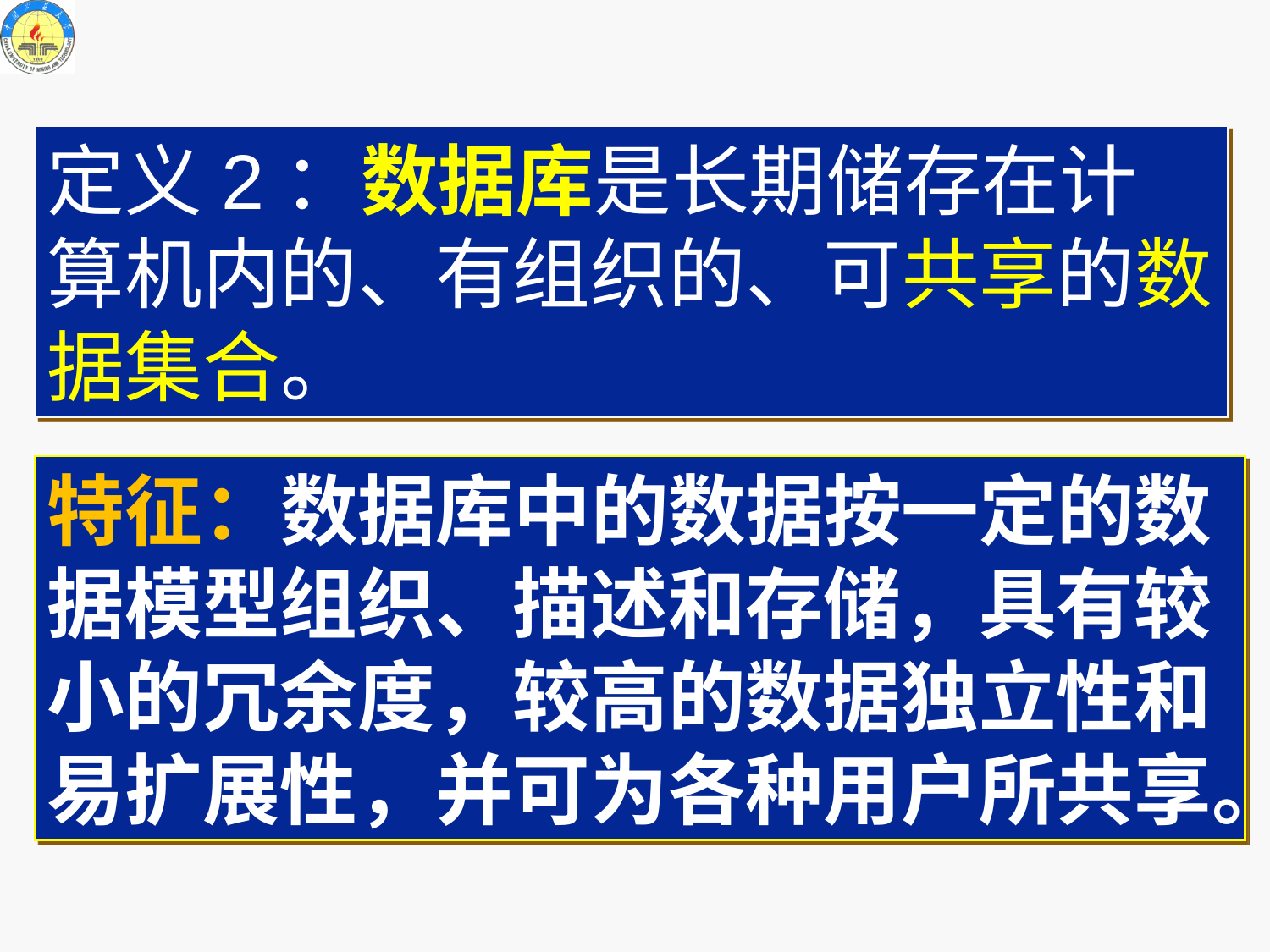

定义2：数据库是长期储存在计算机内的、有组织的、可共享的数据集合。
特征：数据库中的数据按一定的数据模型组织、描述和存储，具有较小的冗余度，较高的数据独立性和易扩展性，并可为各种用户所共享。